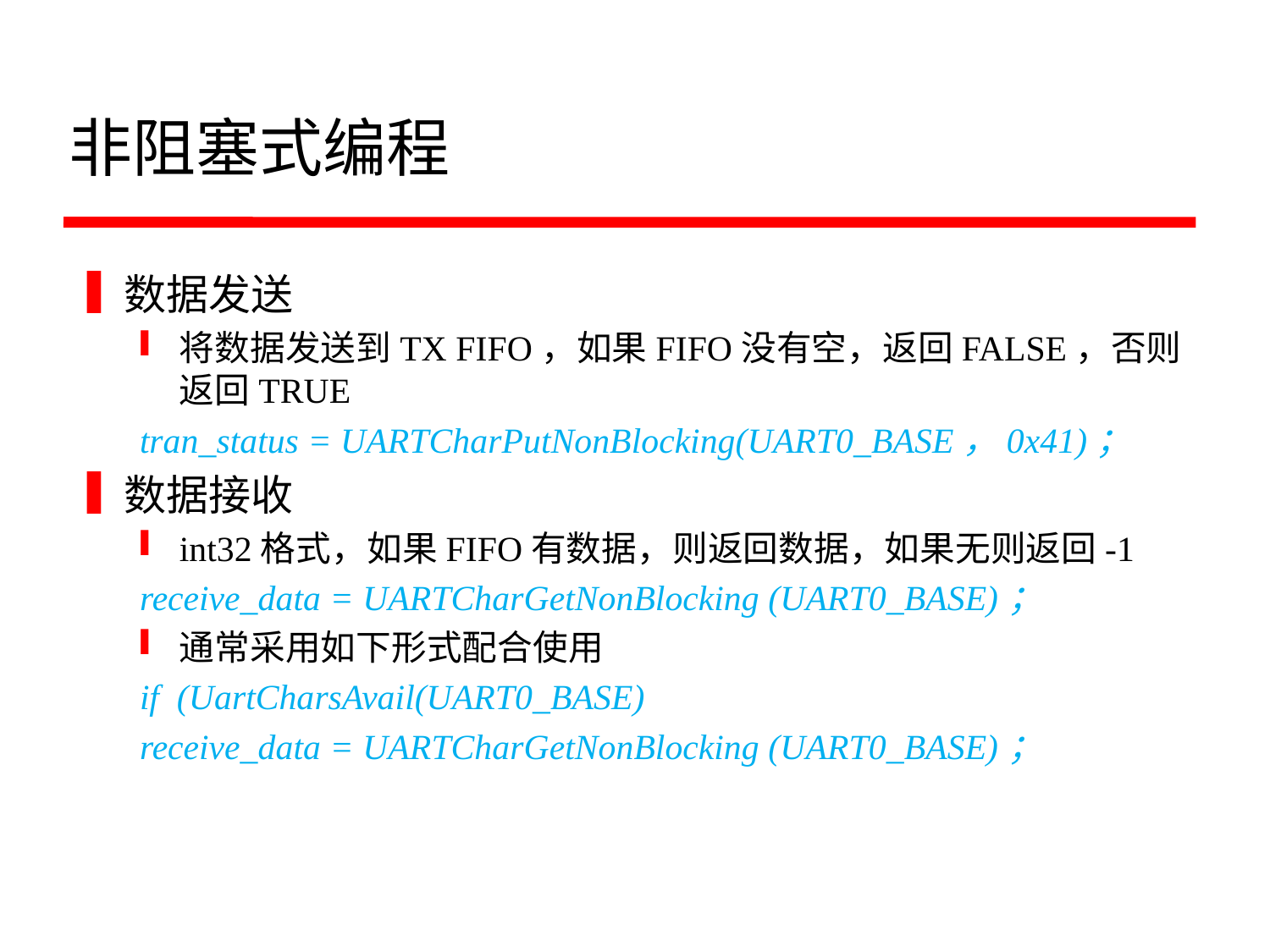

# 非阻塞式编程
数据发送
将数据发送到TX FIFO，如果FIFO没有空，返回FALSE，否则返回TRUE
tran_status = UARTCharPutNonBlocking(UART0_BASE，0x41)；
数据接收
int32格式，如果FIFO有数据，则返回数据，如果无则返回-1
receive_data = UARTCharGetNonBlocking (UART0_BASE)；
通常采用如下形式配合使用
if  (UartCharsAvail(UART0_BASE)
receive_data = UARTCharGetNonBlocking (UART0_BASE)；